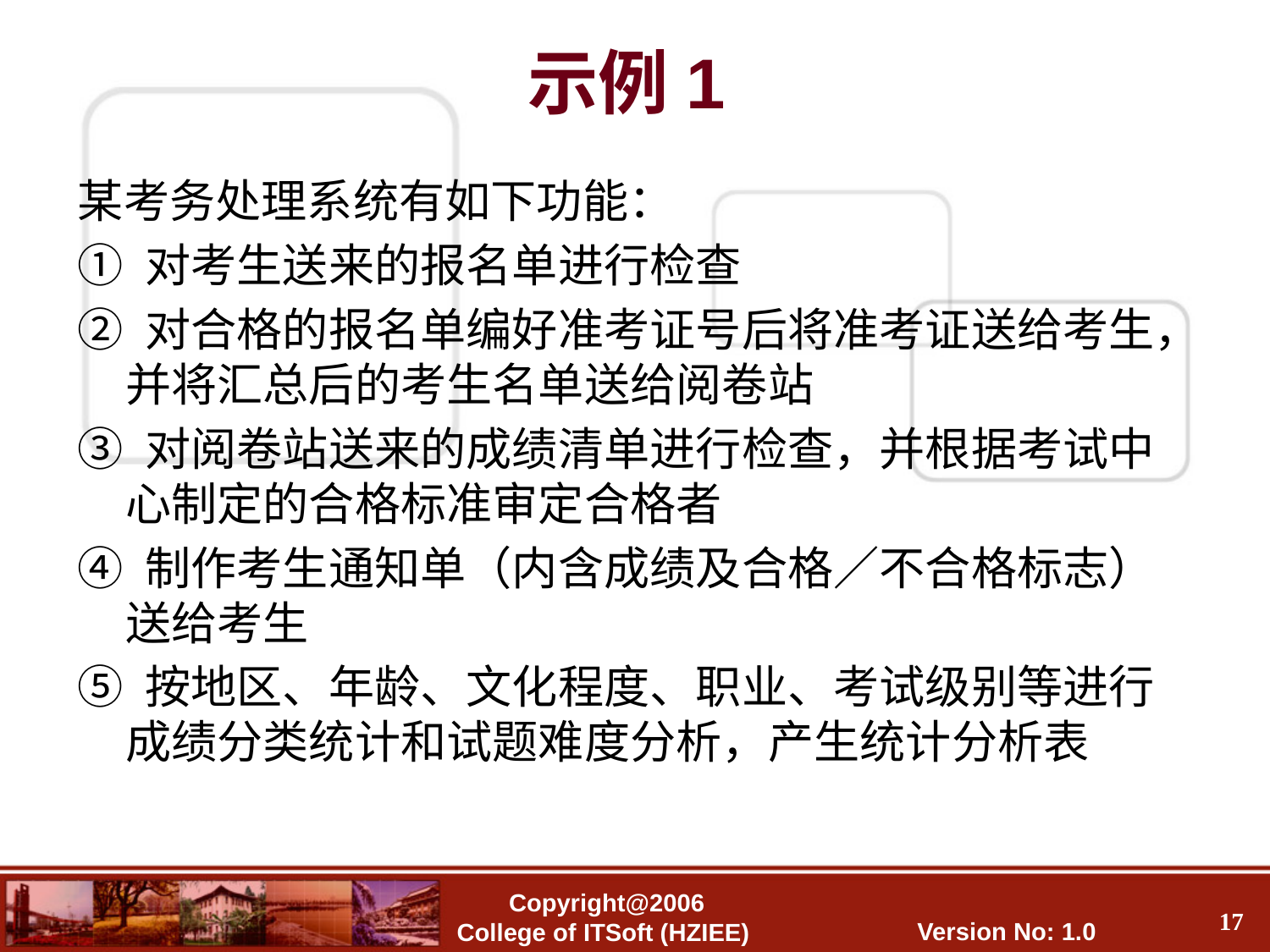

# 示例1
某考务处理系统有如下功能：
① 对考生送来的报名单进行检查
② 对合格的报名单编好准考证号后将准考证送给考生，并将汇总后的考生名单送给阅卷站
③ 对阅卷站送来的成绩清单进行检查，并根据考试中心制定的合格标准审定合格者
④ 制作考生通知单（内含成绩及合格／不合格标志）送给考生
⑤ 按地区、年龄、文化程度、职业、考试级别等进行成绩分类统计和试题难度分析，产生统计分析表